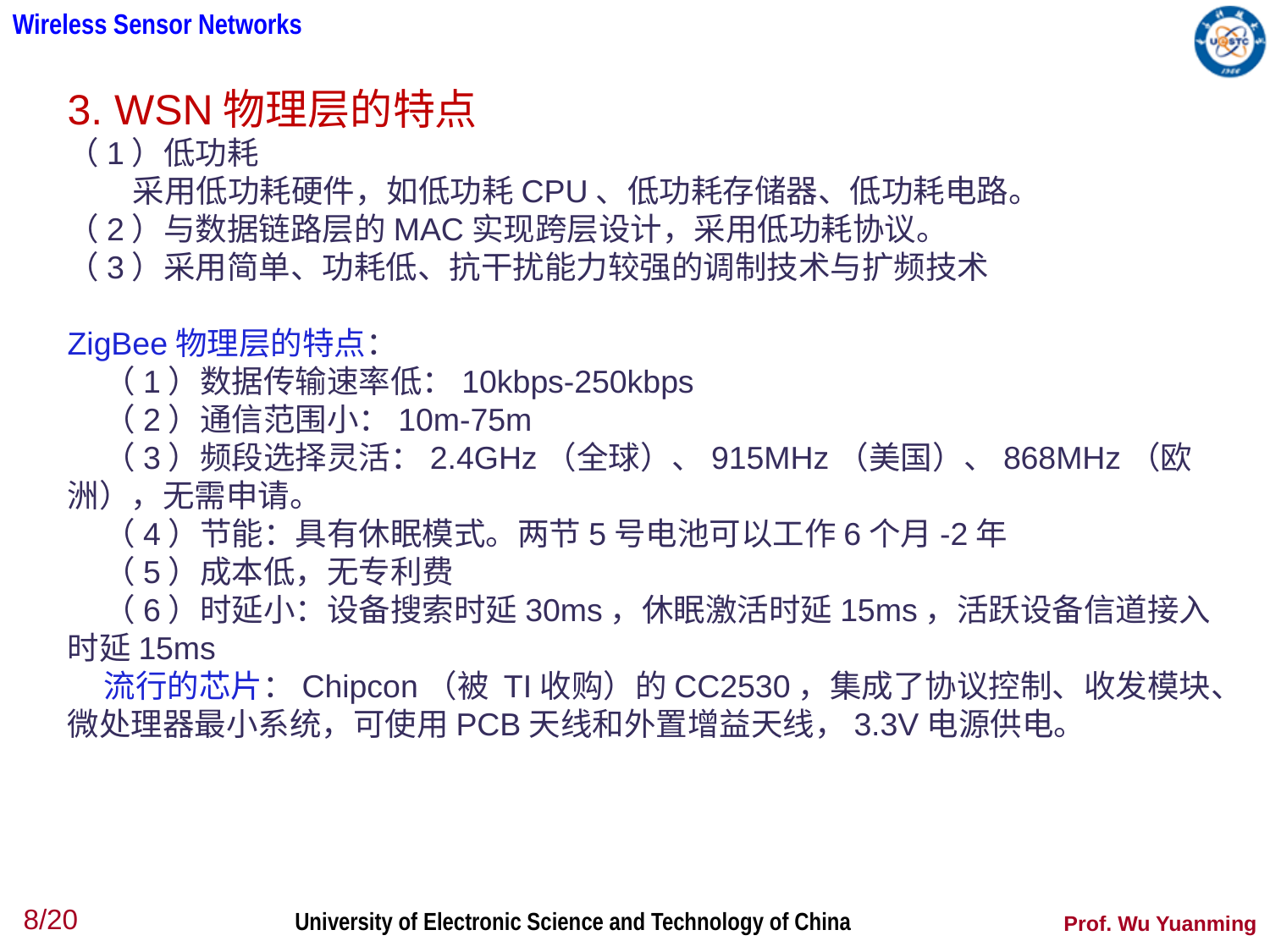

3. WSN物理层的特点
（1）低功耗
        采用低功耗硬件，如低功耗CPU、低功耗存储器、低功耗电路。
（2）与数据链路层的MAC实现跨层设计，采用低功耗协议。
（3）采用简单、功耗低、抗干扰能力较强的调制技术与扩频技术

ZigBee物理层的特点：
    （1）数据传输速率低：10kbps-250kbps
    （2）通信范围小：10m-75m
    （3）频段选择灵活：2.4GHz（全球）、915MHz（美国）、868MHz（欧洲），无需申请。
    （4）节能：具有休眠模式。两节5号电池可以工作6个月-2年
    （5）成本低，无专利费
    （6）时延小：设备搜索时延30ms，休眠激活时延15ms，活跃设备信道接入时延15ms
    流行的芯片：Chipcon（被 TI收购）的CC2530，集成了协议控制、收发模块、微处理器最小系统，可使用PCB天线和外置增益天线，3.3V电源供电。
8/20